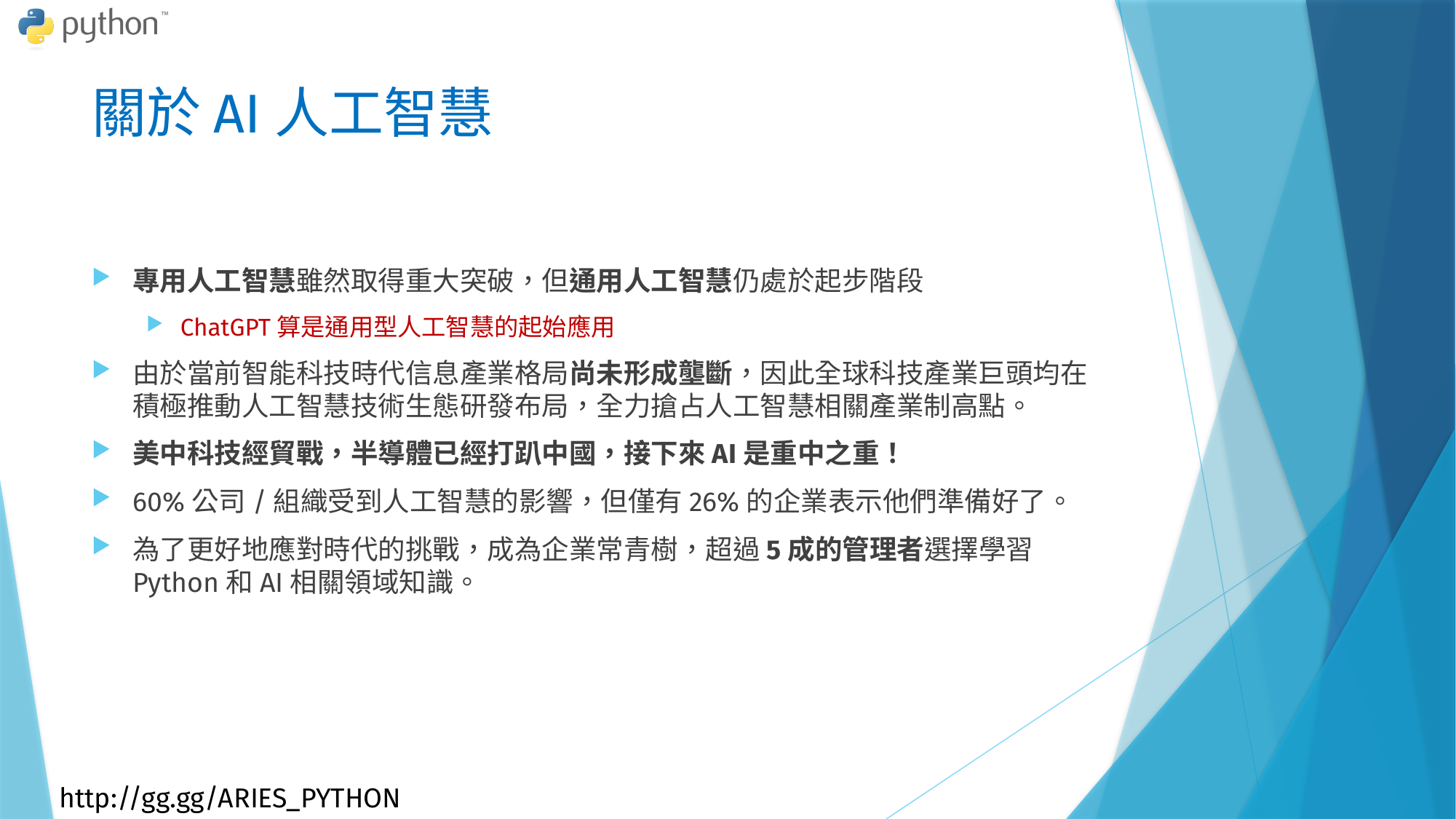

# 關於AI人工智慧
專用人工智慧雖然取得重大突破，但通用人工智慧仍處於起步階段
ChatGPT算是通用型人工智慧的起始應用
由於當前智能科技時代信息產業格局尚未形成壟斷，因此全球科技產業巨頭均在積極推動人工智慧技術生態研發布局，全力搶占人工智慧相關產業制高點。
美中科技經貿戰，半導體已經打趴中國，接下來AI是重中之重！
60%公司/組織受到人工智慧的影響，但僅有26%的企業表示他們準備好了。
為了更好地應對時代的挑戰，成為企業常青樹，超過5成的管理者選擇學習Python和AI相關領域知識。